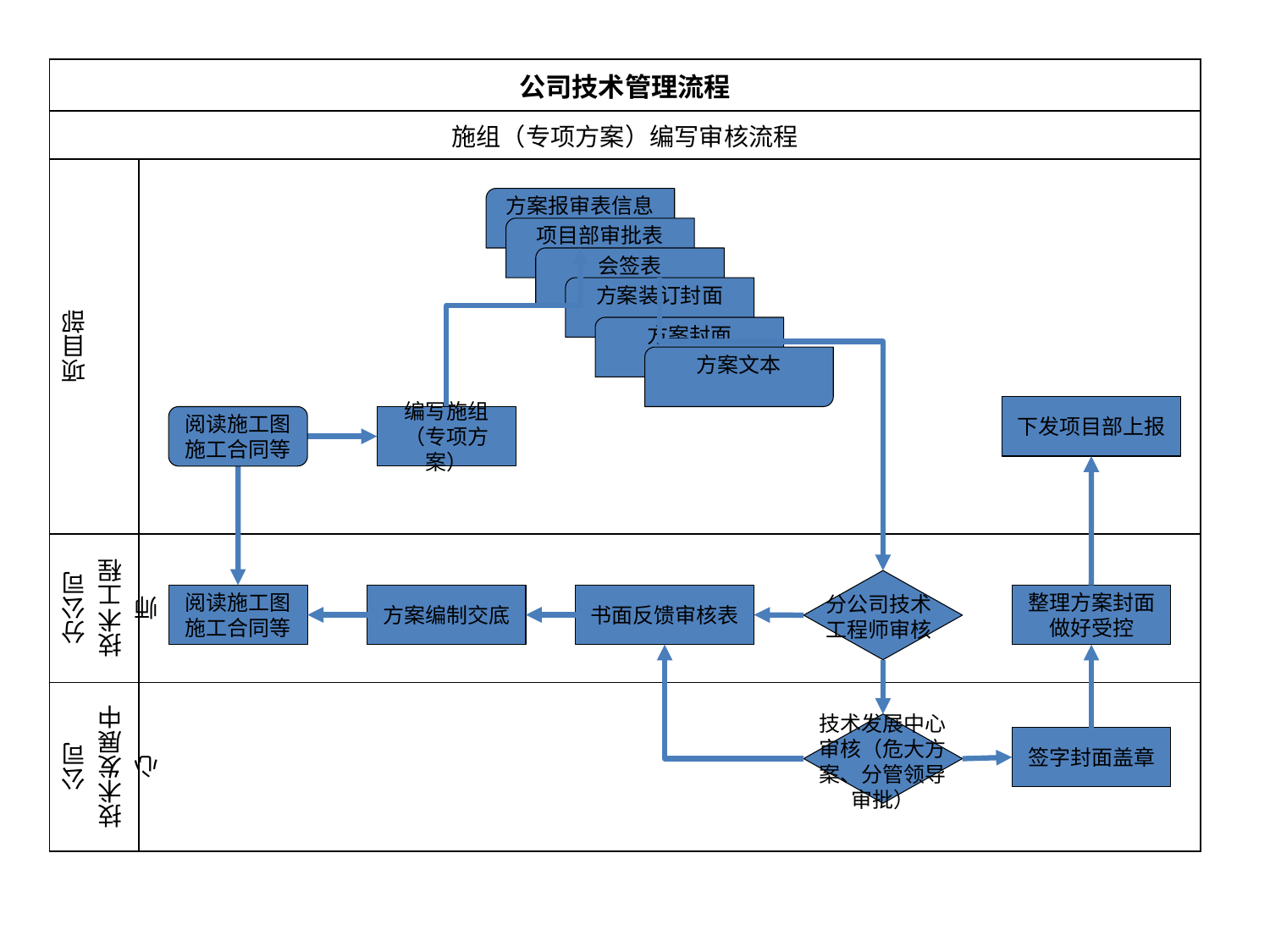

| 公司技术管理流程 |  |
| --- | --- |
| 施组（专项方案）编写审核流程 |  |
| 项目部 |  |
| 分公司 技术工程师 |  |
| 公司 技术发展中心 |  |
方案报审表信息

项目部审批表

会签表

方案装订封面

方案封面

方案文本

下发项目部上报
阅读施工图
施工合同等
编写施组（专项方案）

阅读施工图
施工合同等
方案编制交底
书面反馈审核表
分公司技术工程师审核
整理方案封面做好受控
技术发展中心审核（危大方案、分管领导审批）

签字封面盖章